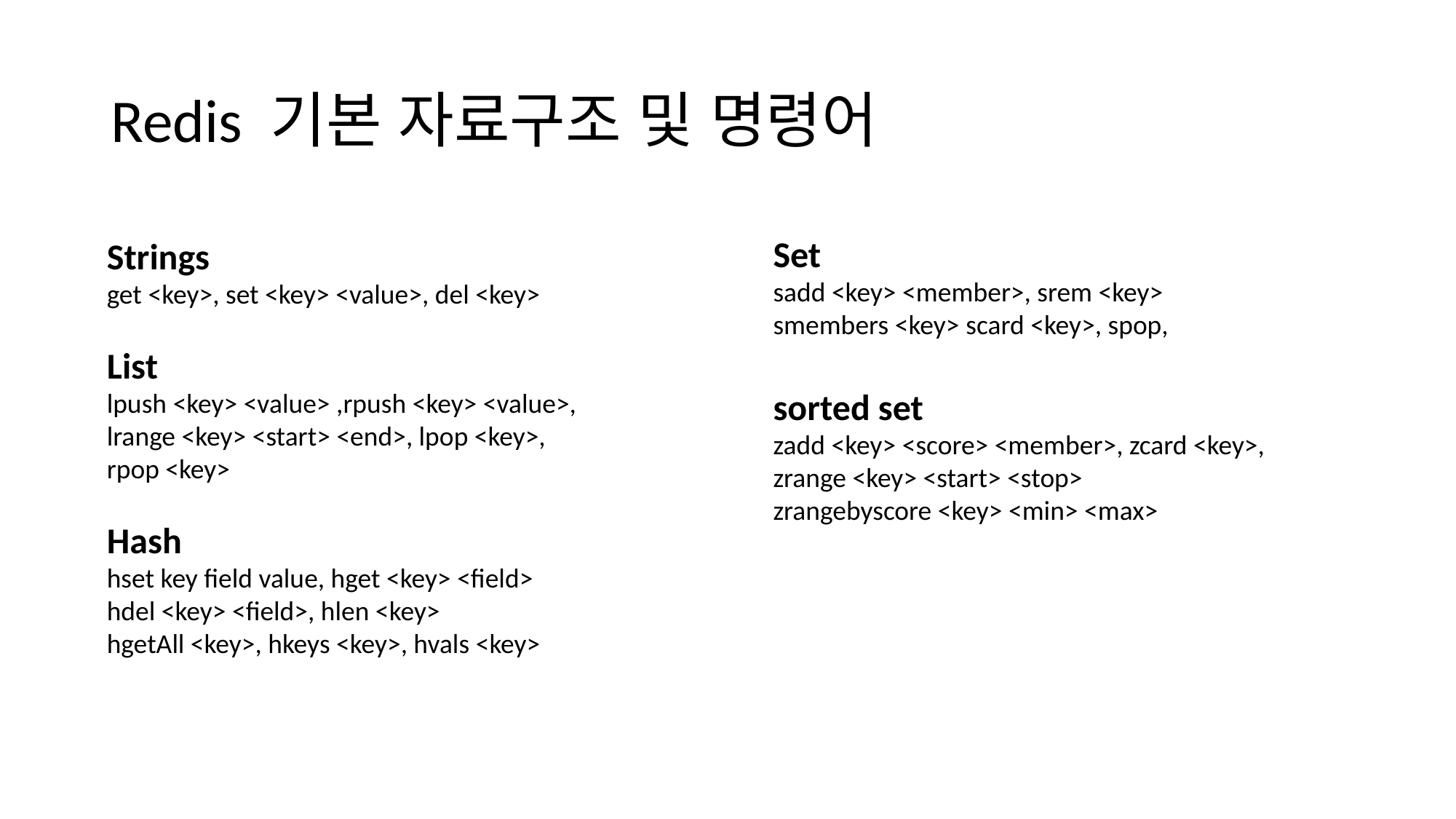

# Redis 기본 자료구조 및 명령어
Set
sadd <key> <member>, srem <key>
smembers <key> scard <key>, spop,

sorted set
zadd <key> <score> <member>, zcard <key>, zrange <key> <start> <stop>
zrangebyscore <key> <min> <max>
Strings
get <key>, set <key> <value>, del <key>

List
lpush <key> <value> ,rpush <key> <value>,
lrange <key> <start> <end>, lpop <key>,
rpop <key>

Hash
hset key field value, hget <key> <field>
hdel <key> <field>, hlen <key>
hgetAll <key>, hkeys <key>, hvals <key>